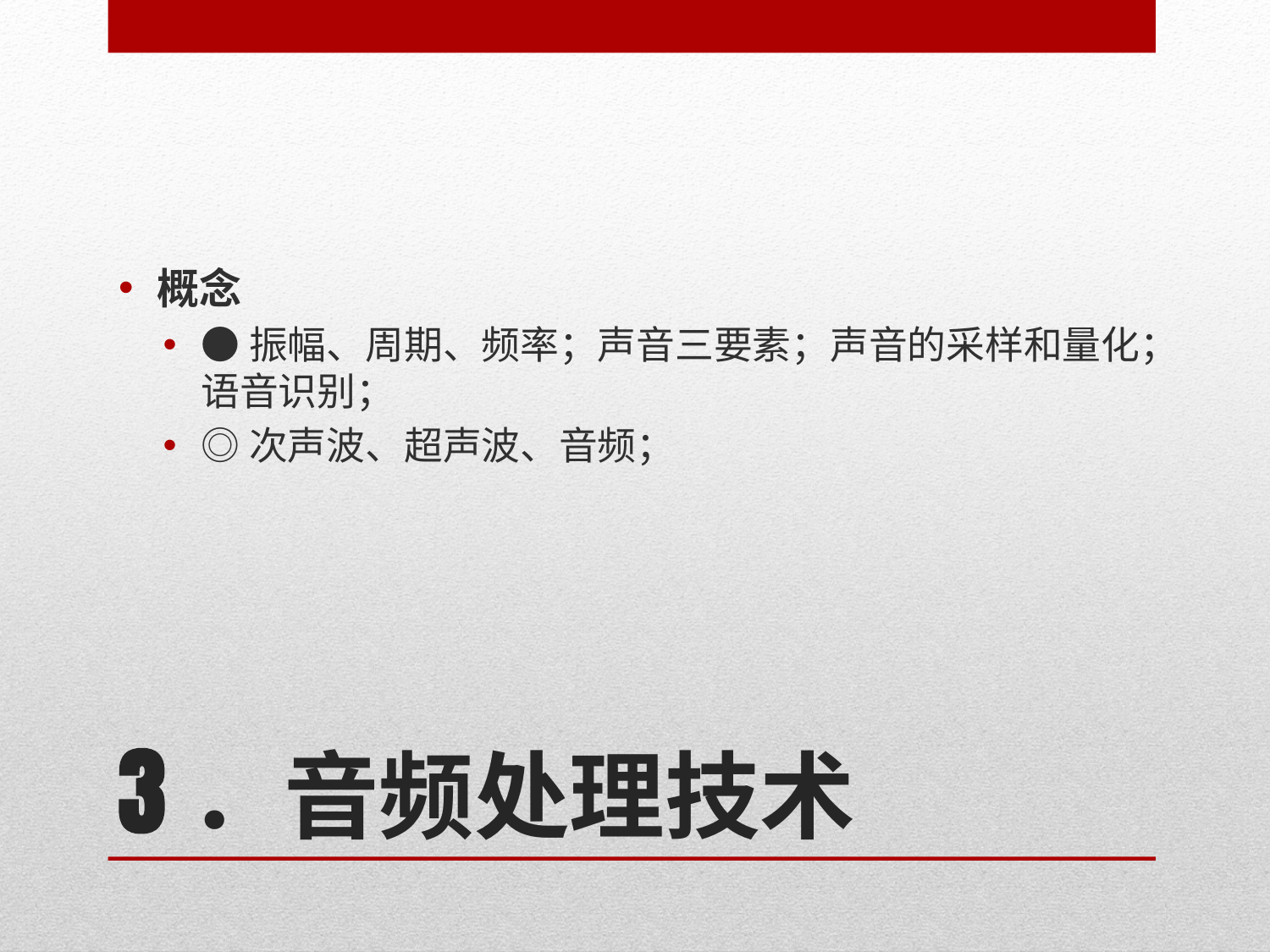

概念
●振幅、周期、频率；声音三要素；声音的采样和量化；语音识别；
◎次声波、超声波、音频；
# 3．音频处理技术